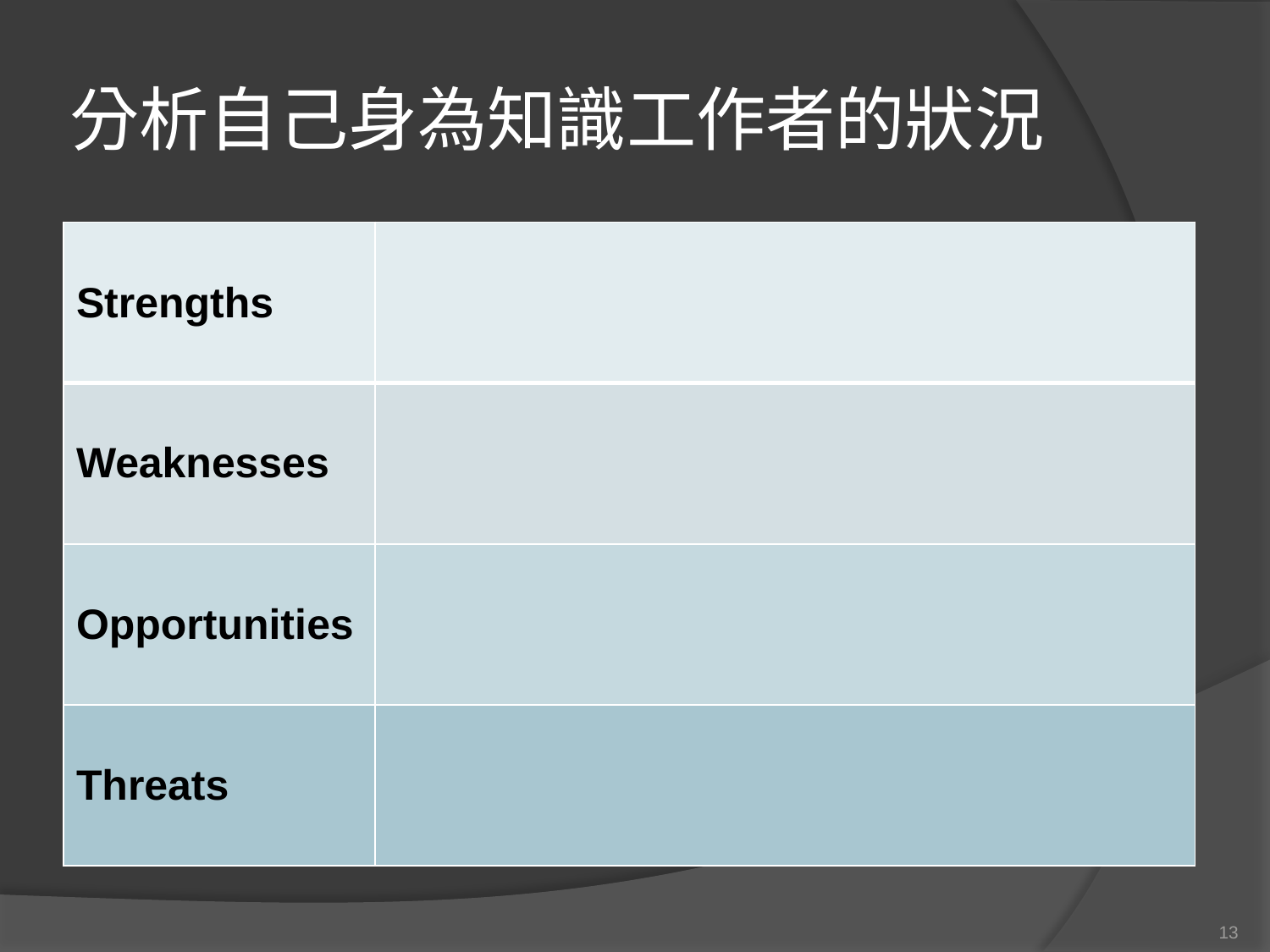

# 分析自己身為知識工作者的狀況
| Strengths |  |
| --- | --- |
| Weaknesses |  |
| Opportunities |  |
| Threats |  |
13